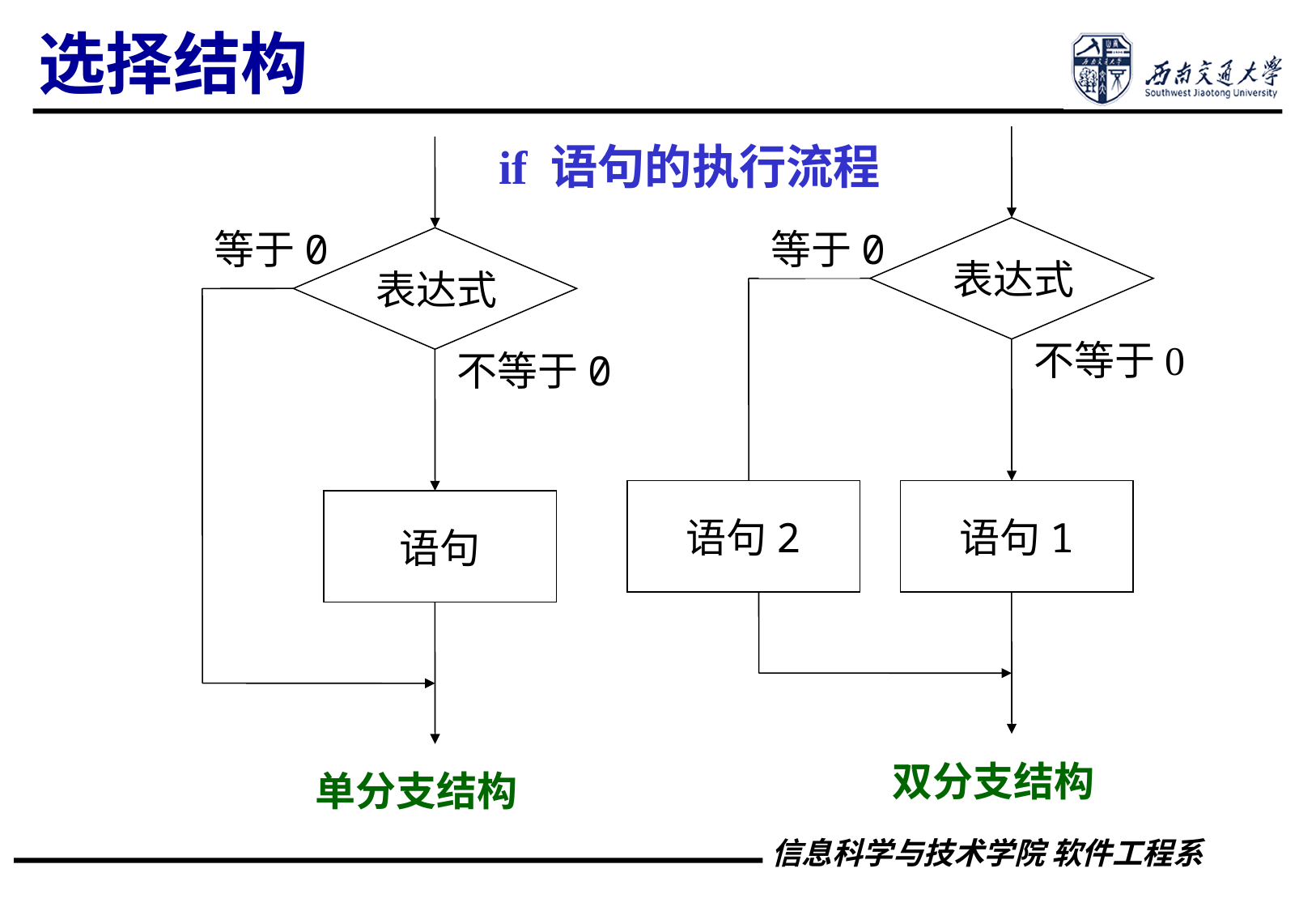

选择结构

if 语句的执行流程
等于0
等于0
表达式
表达式

不等于0

不等于0

语句2
语句1
语句

双分支结构
单分支结构